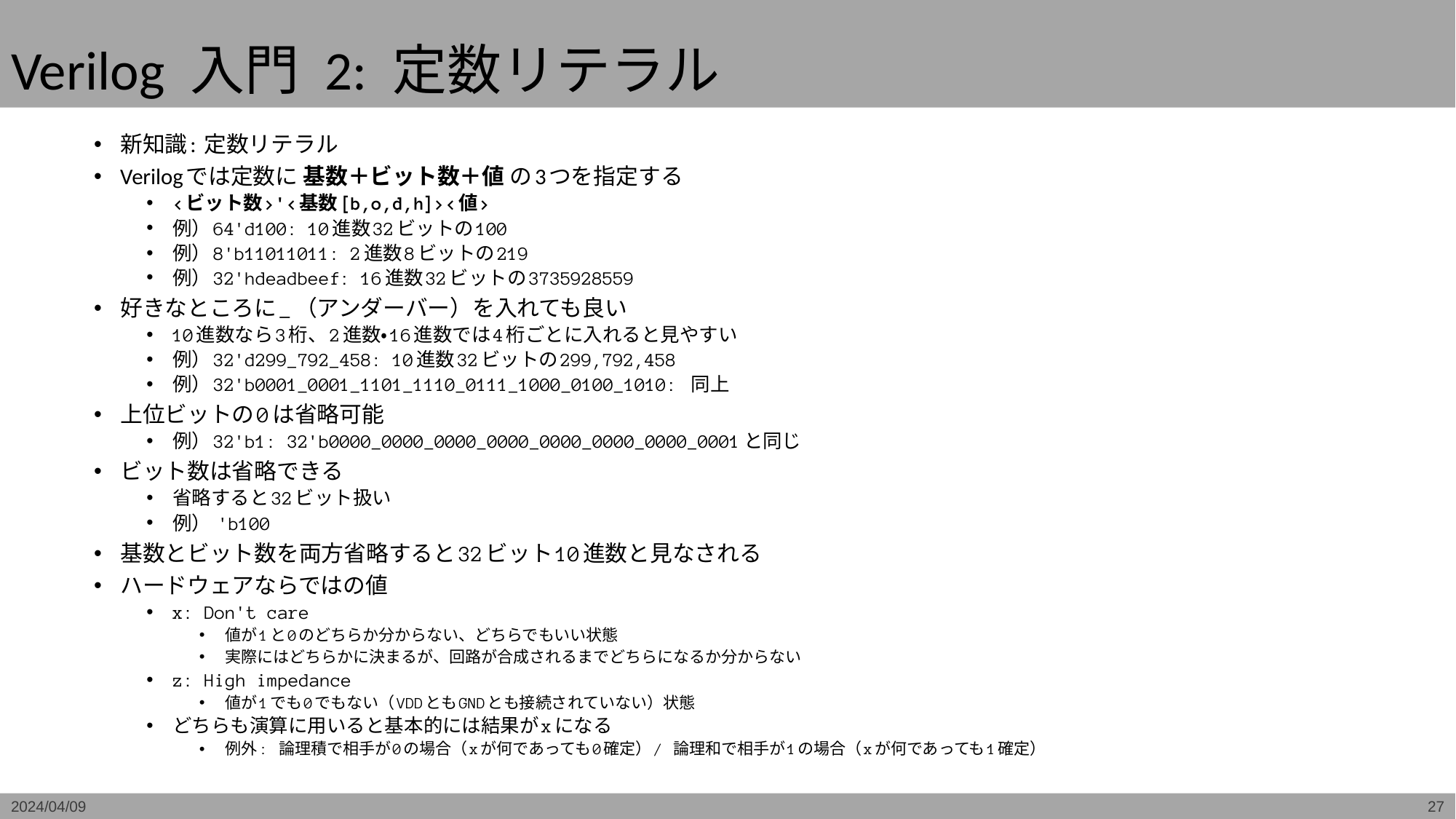

# Verilog 入門 2: 定数リテラル
新知識: 定数リテラル
Verilogでは定数に 基数＋ビット数＋値 の3つを指定する
<ビット数>'<基数[b,o,d,h]><値>
例）64'd100: 10進数32ビットの100
例）8'b11011011: 2進数8ビットの219
例）32'hdeadbeef: 16進数32ビットの3735928559
好きなところに_（アンダーバー）を入れても良い
10進数なら3桁、2進数・16進数では4桁ごとに入れると見やすい
例）32'd299_792_458: 10進数32ビットの299,792,458
例）32'b0001_0001_1101_1110_0111_1000_0100_1010: 同上
上位ビットの0は省略可能
例）32'b1: 32'b0000_0000_0000_0000_0000_0000_0000_0001と同じ
ビット数は省略できる
省略すると32ビット扱い
例） 'b100
基数とビット数を両方省略すると32ビット10進数と見なされる
ハードウェアならではの値
x: Don't care
値が1と0のどちらか分からない、どちらでもいい状態
実際にはどちらかに決まるが、回路が合成されるまでどちらになるか分からない
z: High impedance
値が1でも0でもない（VDDともGNDとも接続されていない）状態
どちらも演算に用いると基本的には結果がxになる
例外: 論理積で相手が0の場合（xが何であっても0確定）/ 論理和で相手が1の場合（xが何であっても1確定）
2024/04/09
27